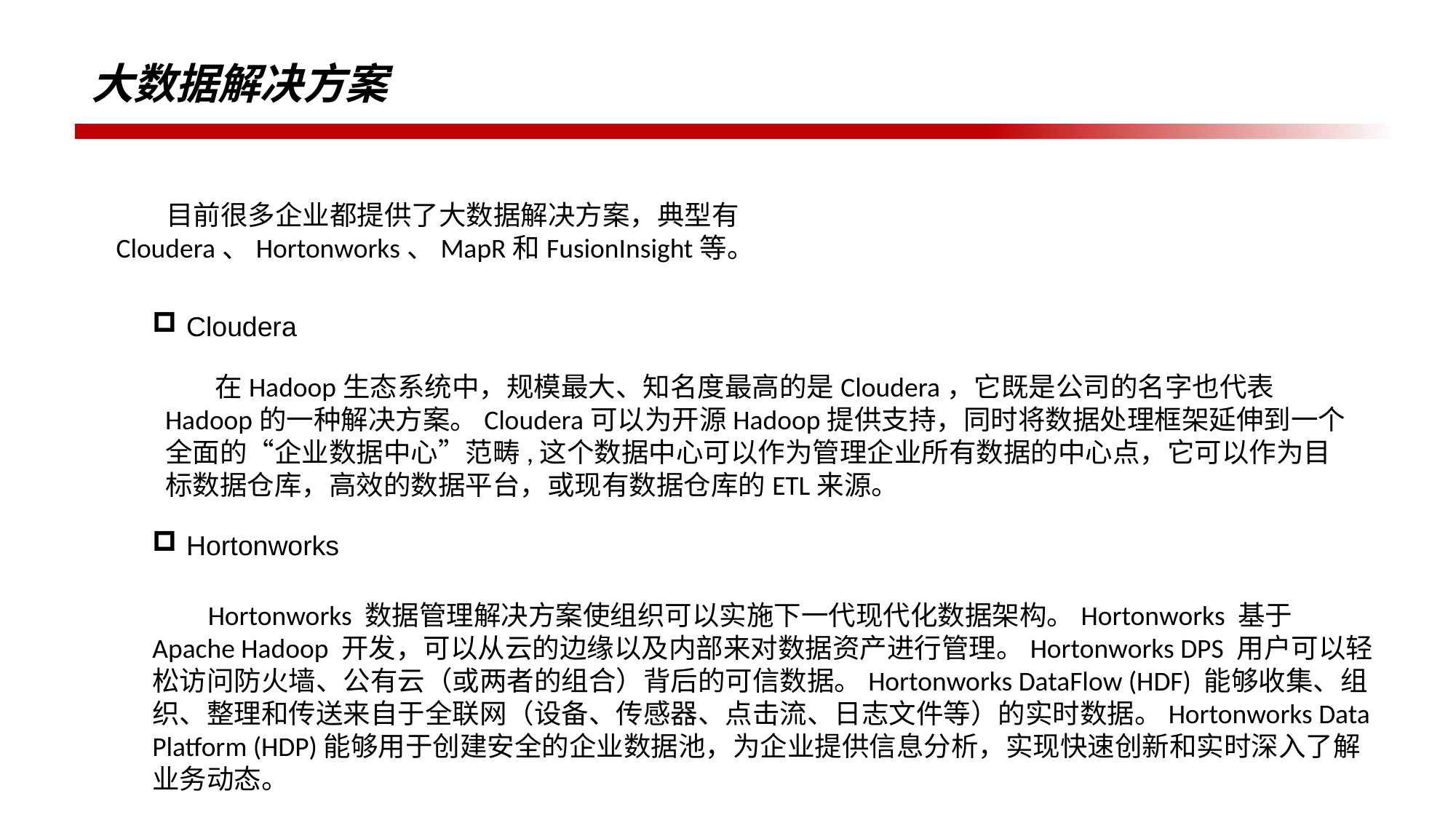

# 大数据解决方案

       目前很多企业都提供了大数据解决方案，典型有Cloudera、Hortonworks、MapR和FusionInsight等。
Cloudera
       在Hadoop生态系统中，规模最大、知名度最高的是Cloudera，它既是公司的名字也代表Hadoop的一种解决方案。Cloudera可以为开源Hadoop提供支持，同时将数据处理框架延伸到一个全面的“企业数据中心”范畴,这个数据中心可以作为管理企业所有数据的中心点，它可以作为目标数据仓库，高效的数据平台，或现有数据仓库的ETL来源。
Hortonworks
         Hortonworks 数据管理解决方案使组织可以实施下一代现代化数据架构。Hortonworks 基于 Apache Hadoop 开发，可以从云的边缘以及内部来对数据资产进行管理。Hortonworks DPS 用户可以轻松访问防火墙、公有云（或两者的组合）背后的可信数据。Hortonworks DataFlow (HDF) 能够收集、组织、整理和传送来自于全联网（设备、传感器、点击流、日志文件等）的实时数据。Hortonworks Data Platform (HDP)能够用于创建安全的企业数据池，为企业提供信息分析，实现快速创新和实时深入了解业务动态。